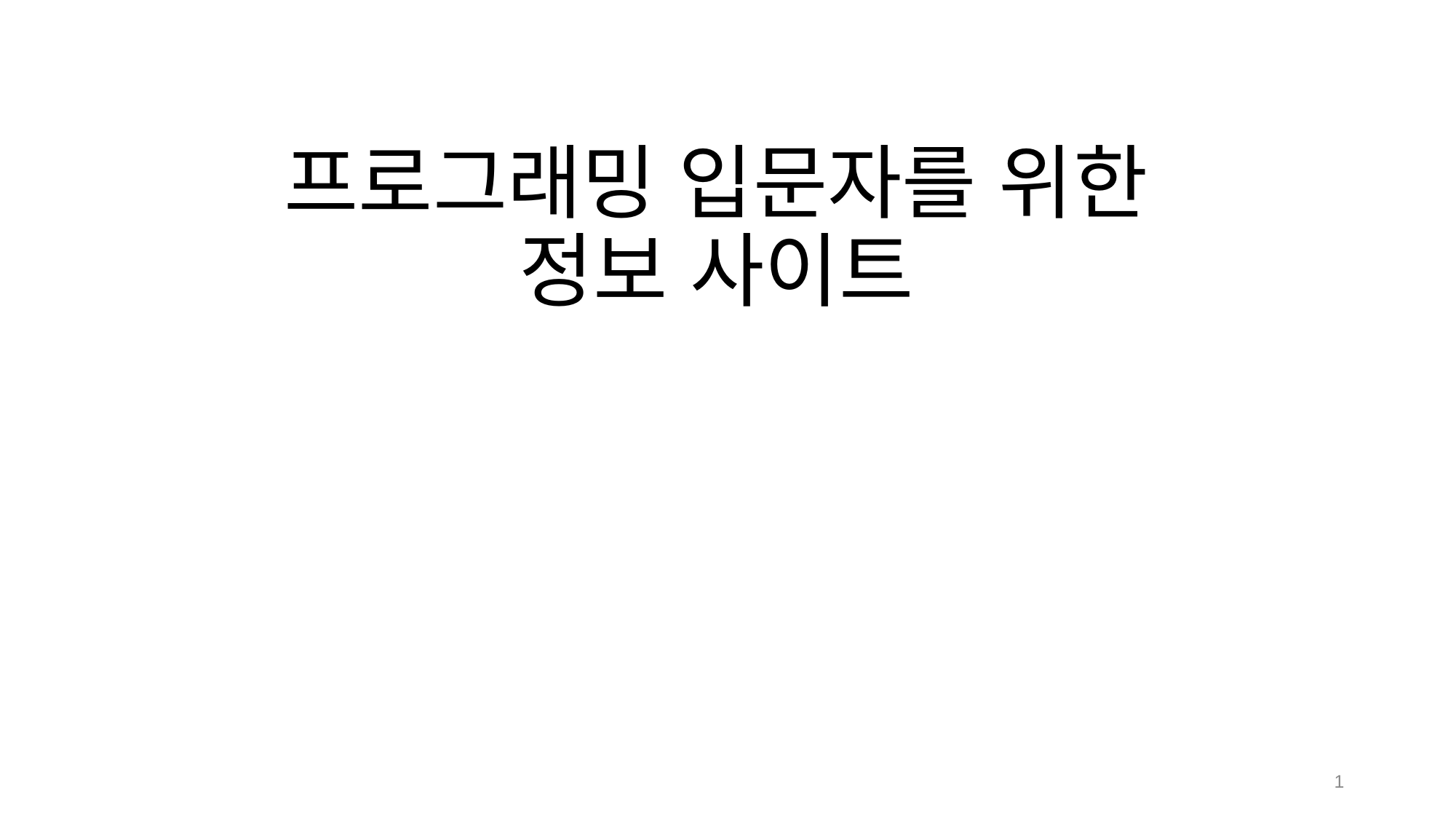

# 프로그래밍 입문자를 위한 정보 사이트
1